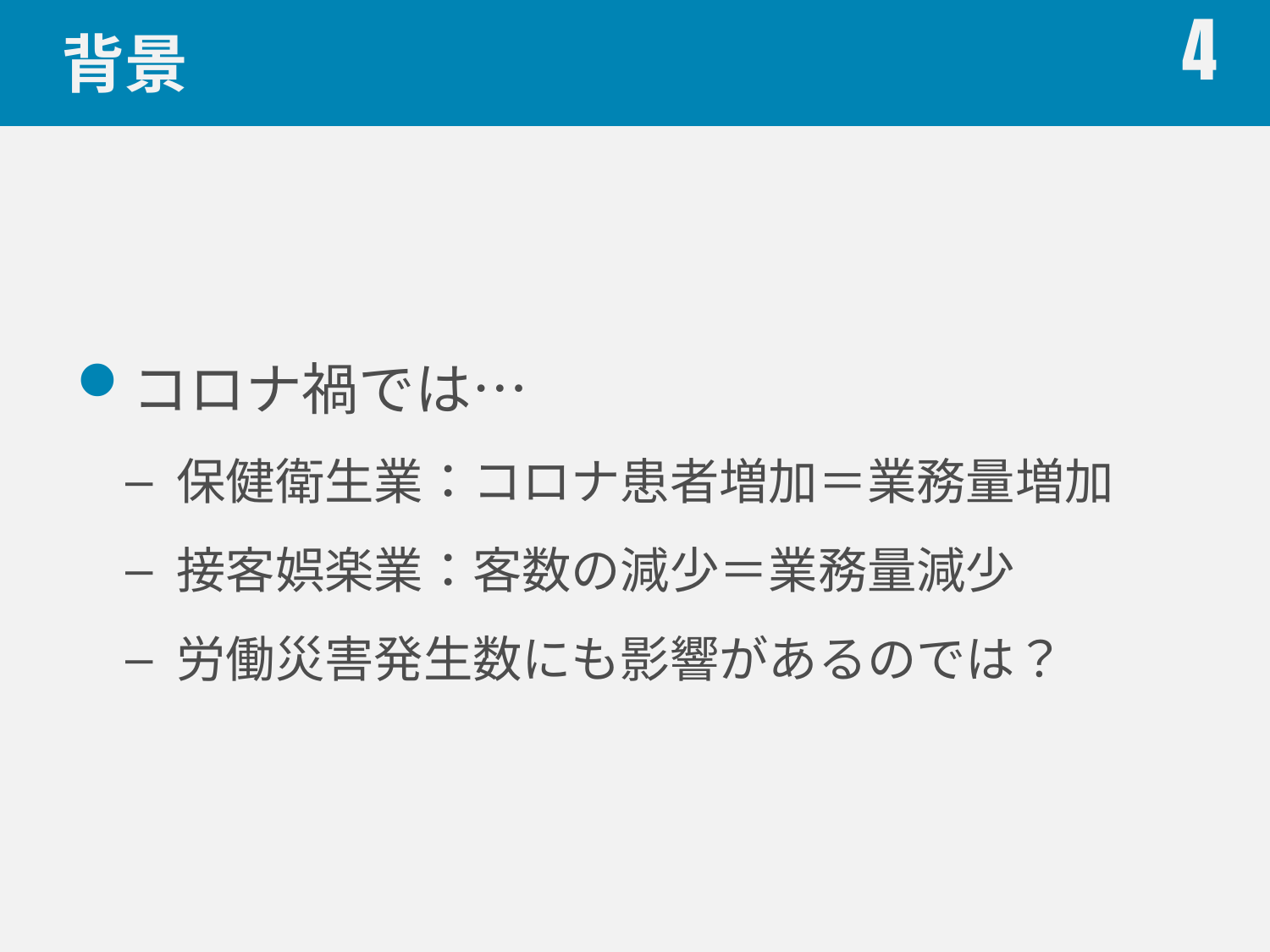

# 背景
 4
コロナ禍では…
保健衛生業：コロナ患者増加＝業務量増加
接客娯楽業：客数の減少＝業務量減少
労働災害発生数にも影響があるのでは？